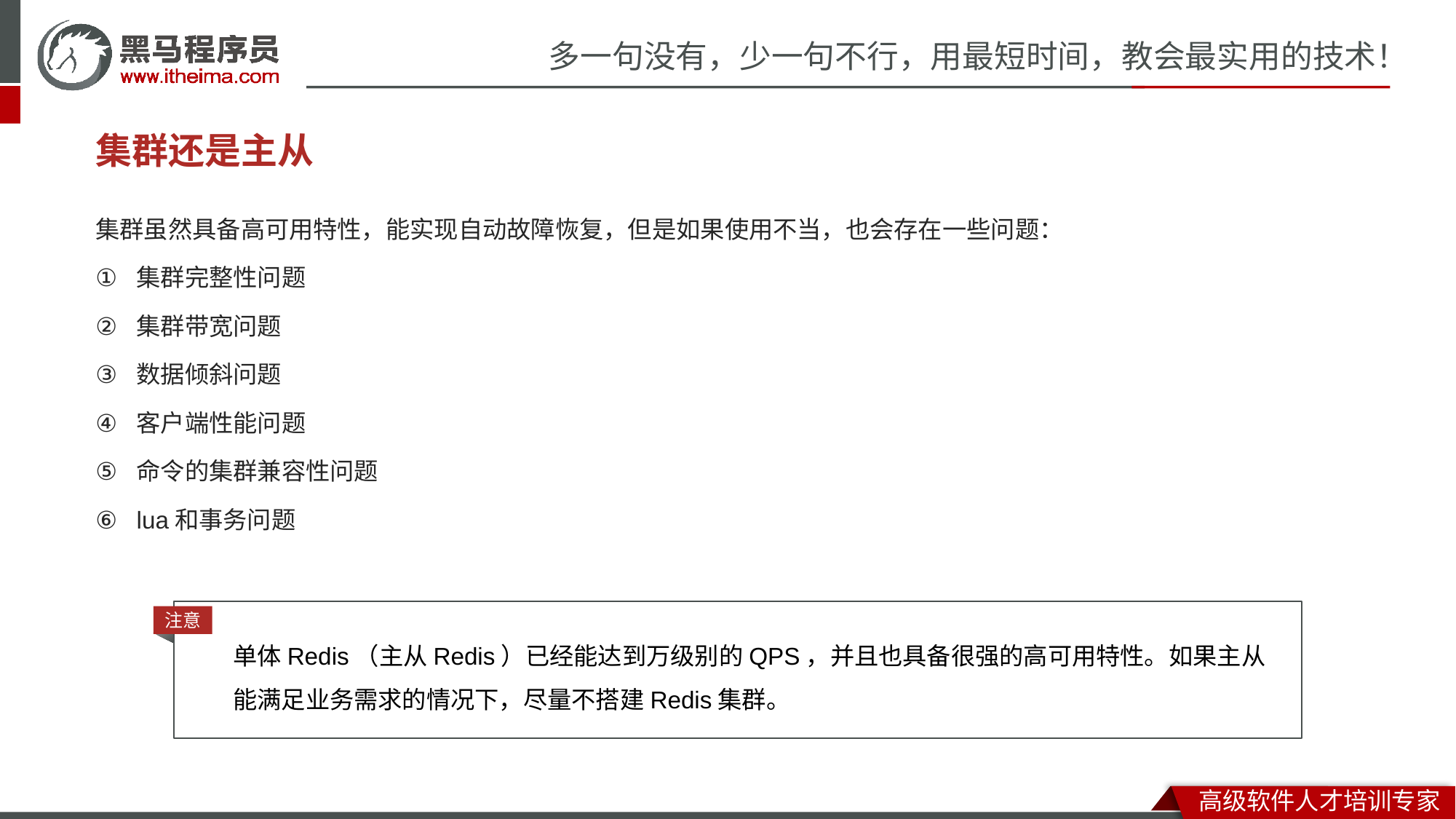

# 集群还是主从
集群虽然具备高可用特性，能实现自动故障恢复，但是如果使用不当，也会存在一些问题：
集群完整性问题
集群带宽问题
数据倾斜问题
客户端性能问题
命令的集群兼容性问题
lua和事务问题

单体Redis（主从Redis）已经能达到万级别的QPS，并且也具备很强的高可用特性。如果主从能满足业务需求的情况下，尽量不搭建Redis集群。
注意